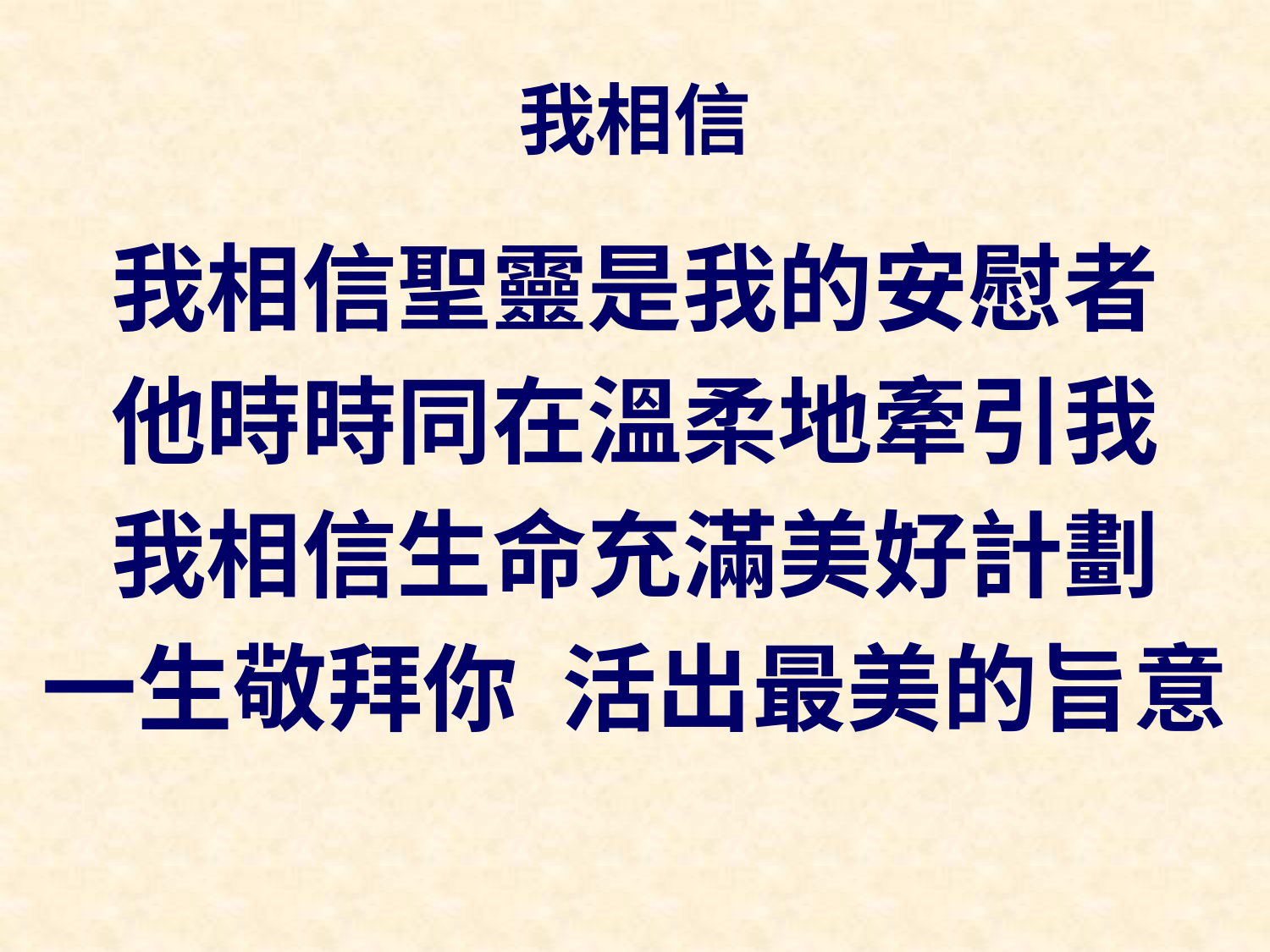

# 我相信
我相信聖靈是我的安慰者
他時時同在溫柔地牽引我
我相信生命充滿美好計劃
一生敬拜你  活出最美的旨意